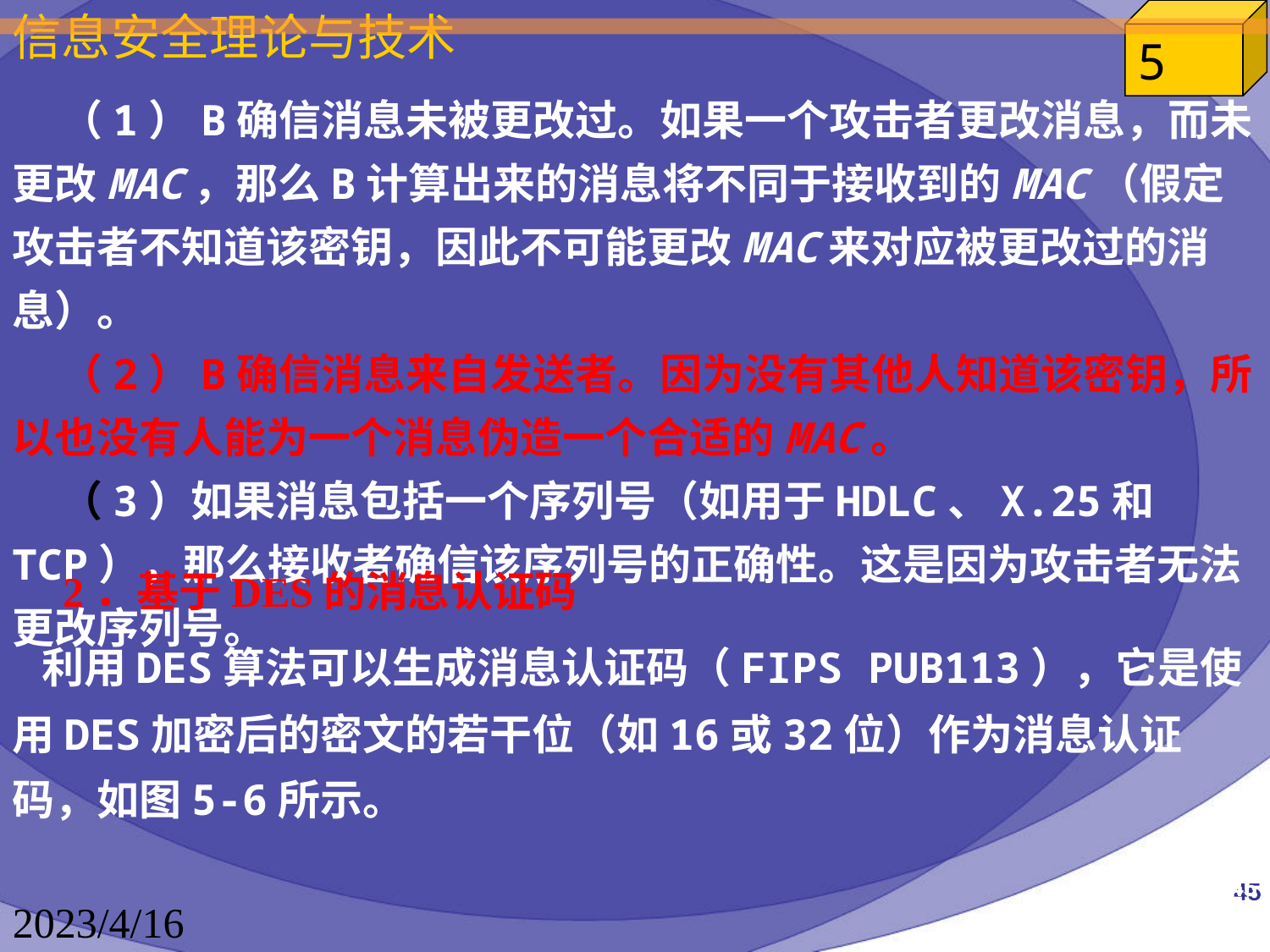

（1）B确信消息未被更改过。如果一个攻击者更改消息，而未更改MAC，那么B计算出来的消息将不同于接收到的MAC（假定攻击者不知道该密钥，因此不可能更改MAC来对应被更改过的消息）。
    （2）B确信消息来自发送者。因为没有其他人知道该密钥，所以也没有人能为一个消息伪造一个合适的MAC。
    （3）如果消息包括一个序列号（如用于HDLC、X.25和TCP），那么接收者确信该序列号的正确性。这是因为攻击者无法更改序列号。
2．基于DES的消息认证码
  利用DES算法可以生成消息认证码（FIPS PUB113），它是使用DES加密后的密文的若干位（如16或32位）作为消息认证码，如图5-6所示。
45
2023/4/16